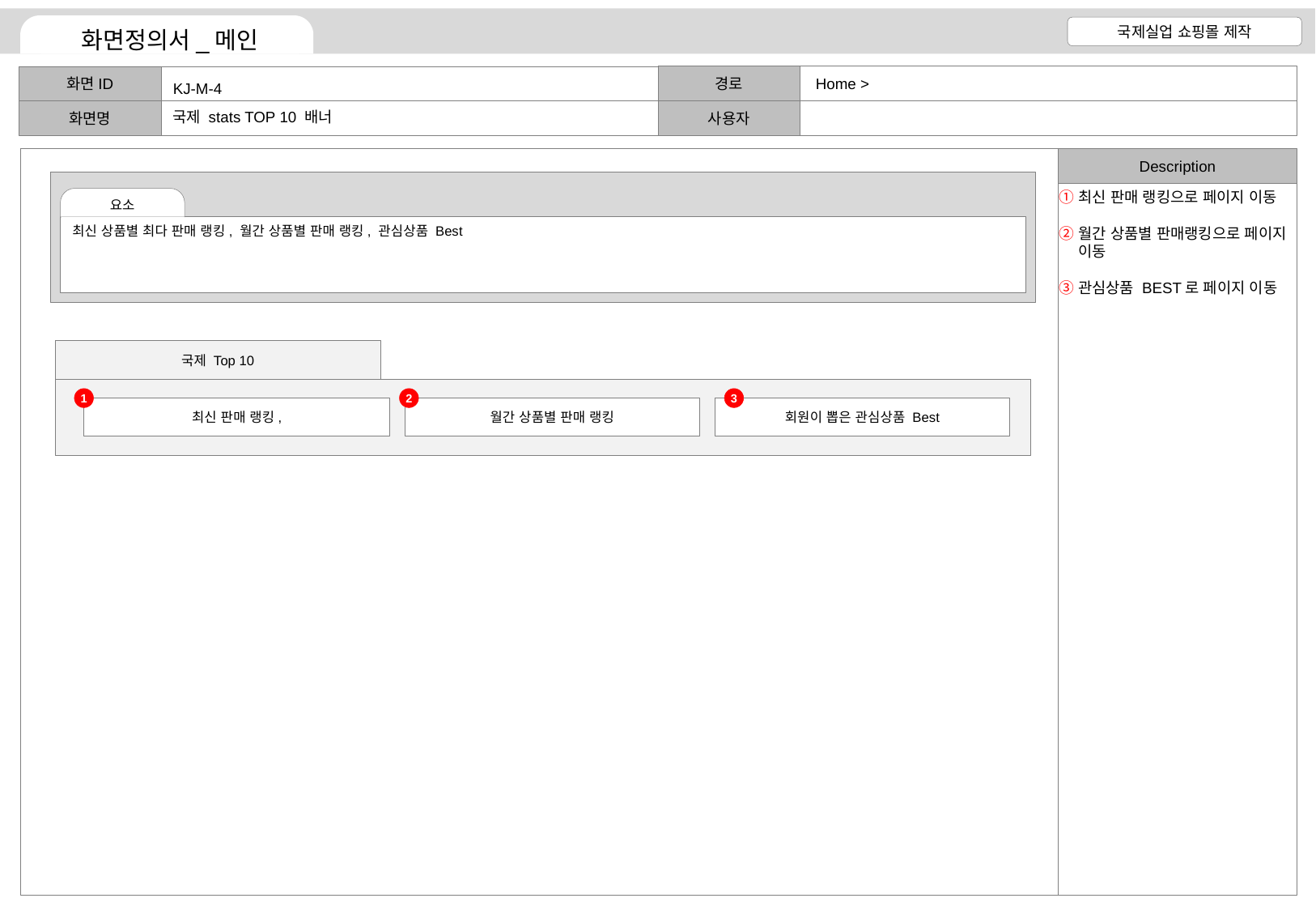

Home >
KJ-M-4
국제 stats TOP 10 배너

최신 판매 랭킹으로 페이지 이동

월간 상품별 판매랭킹으로 페이지 이동

관심상품 BEST로 페이지 이동
요소
최신 상품별 최다 판매 랭킹, 월간 상품별 판매 랭킹, 관심상품 Best
국제 Top 10

1
2
3
최신 판매 랭킹,
월간 상품별 판매 랭킹
회원이 뽑은 관심상품 Best